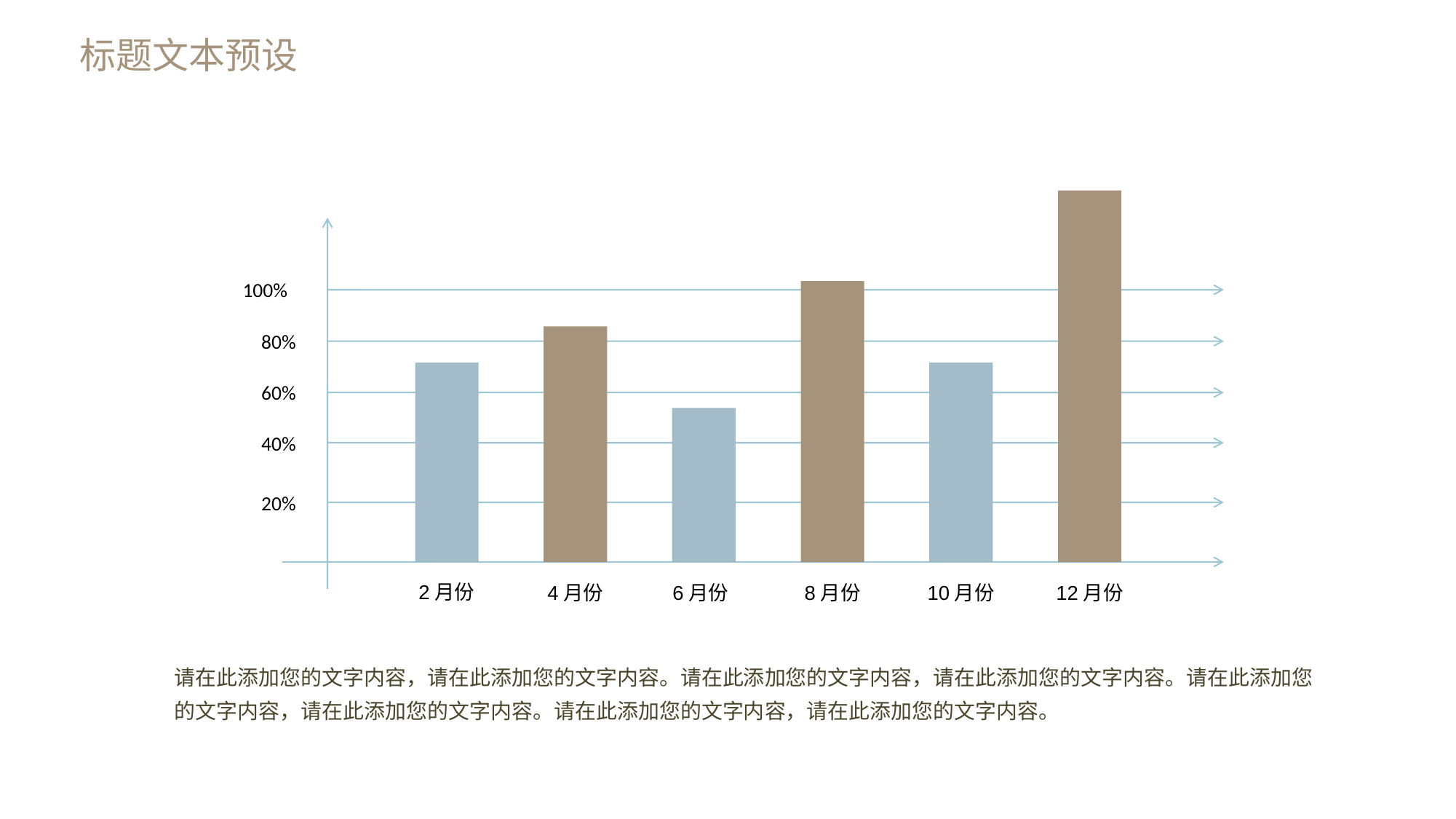

标题文本预设

100%
80%
60%
40%
20%

2月份
4月份
6月份
8月份
10月份
12月份
请在此添加您的文字内容，请在此添加您的文字内容。请在此添加您的文字内容，请在此添加您的文字内容。请在此添加您的文字内容，请在此添加您的文字内容。请在此添加您的文字内容，请在此添加您的文字内容。